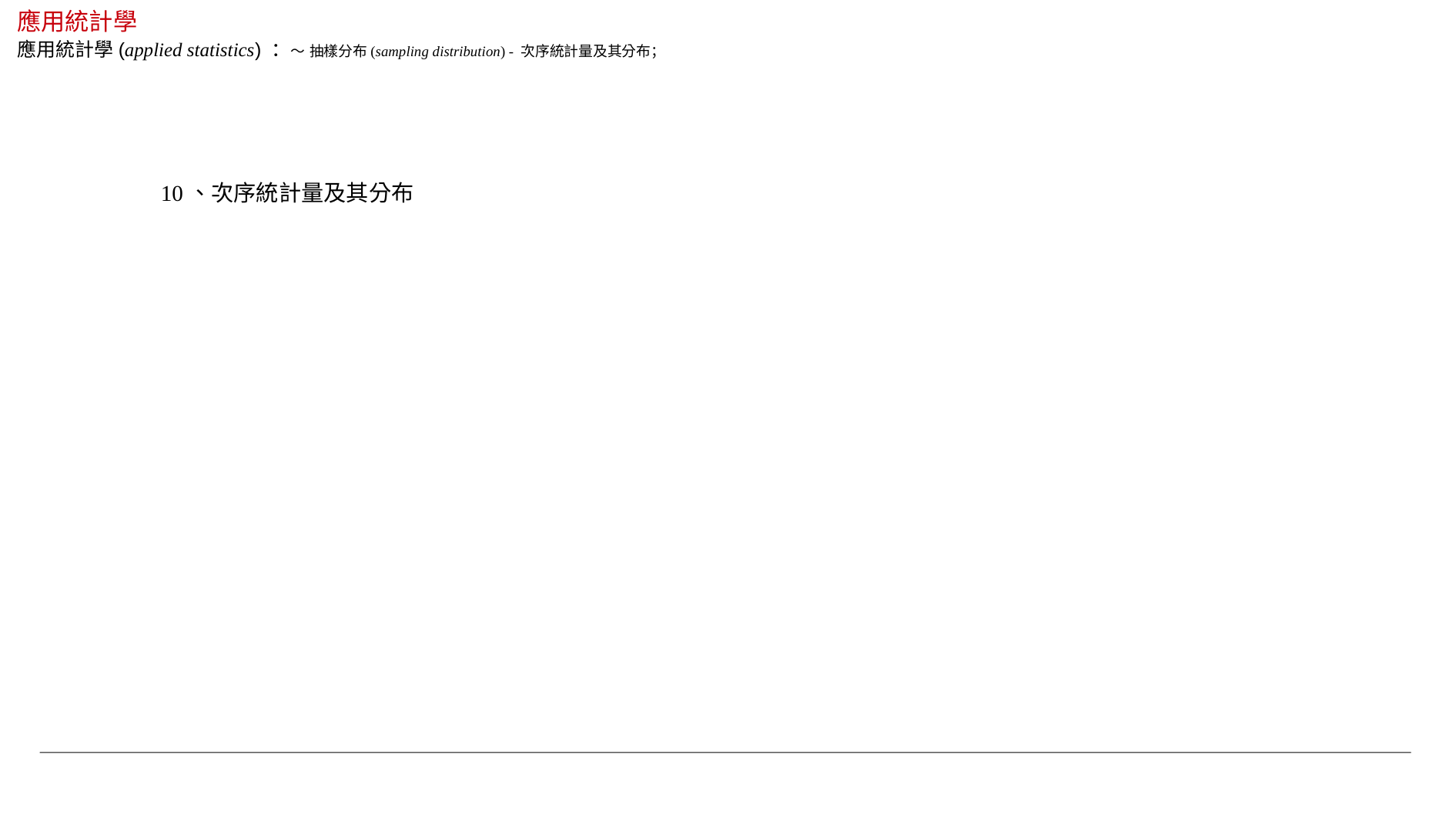

應用統計學
應用統計學(applied statistics) ：～ 抽樣分布(sampling distribution) - 次序統計量及其分布；
10、次序統計量及其分布